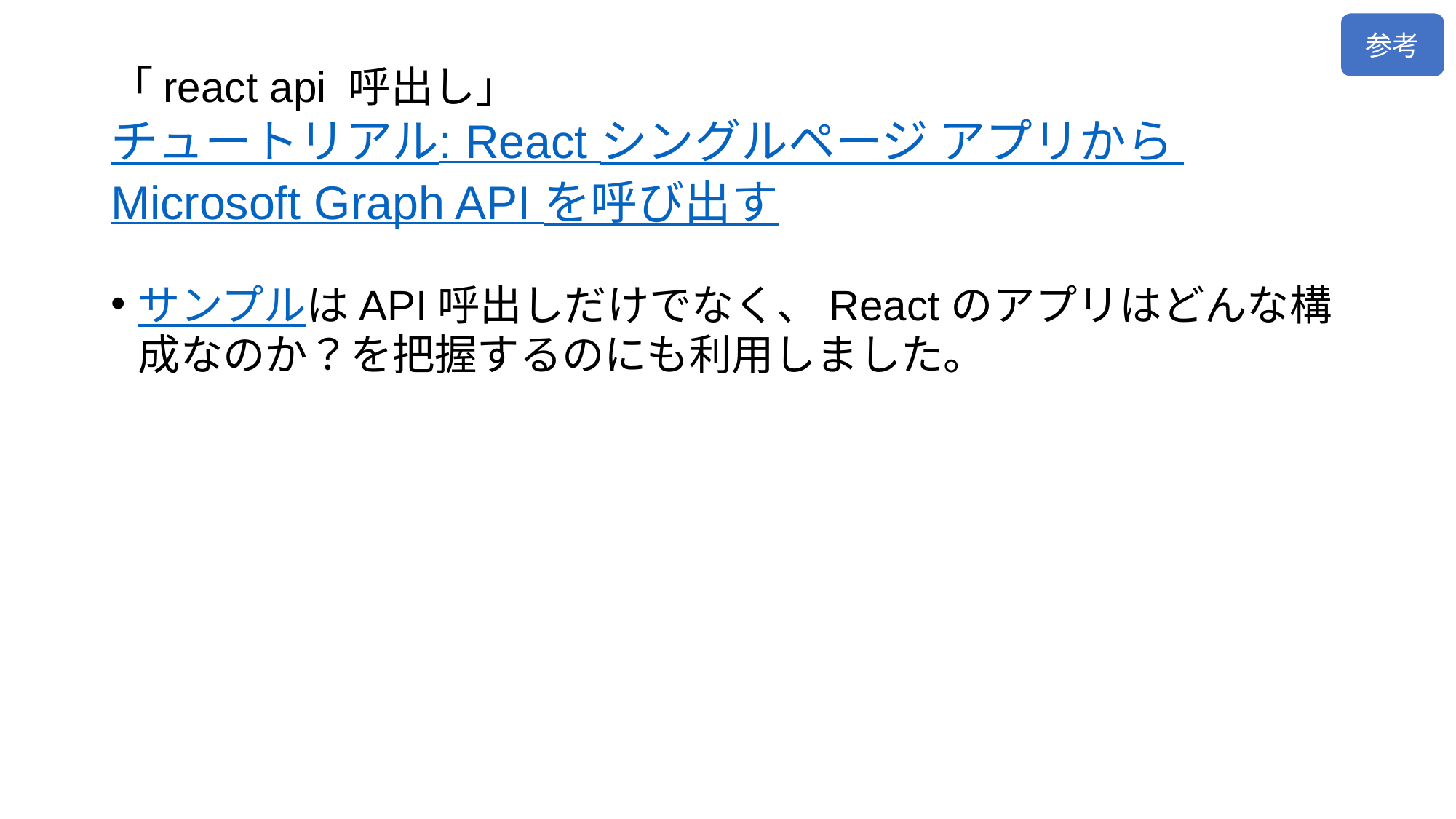

参考
# 「react api 呼出し」 チュートリアル: React シングルページ アプリから Microsoft Graph API を呼び出す
サンプルはAPI呼出しだけでなく、Reactのアプリはどんな構成なのか？を把握するのにも利用しました。